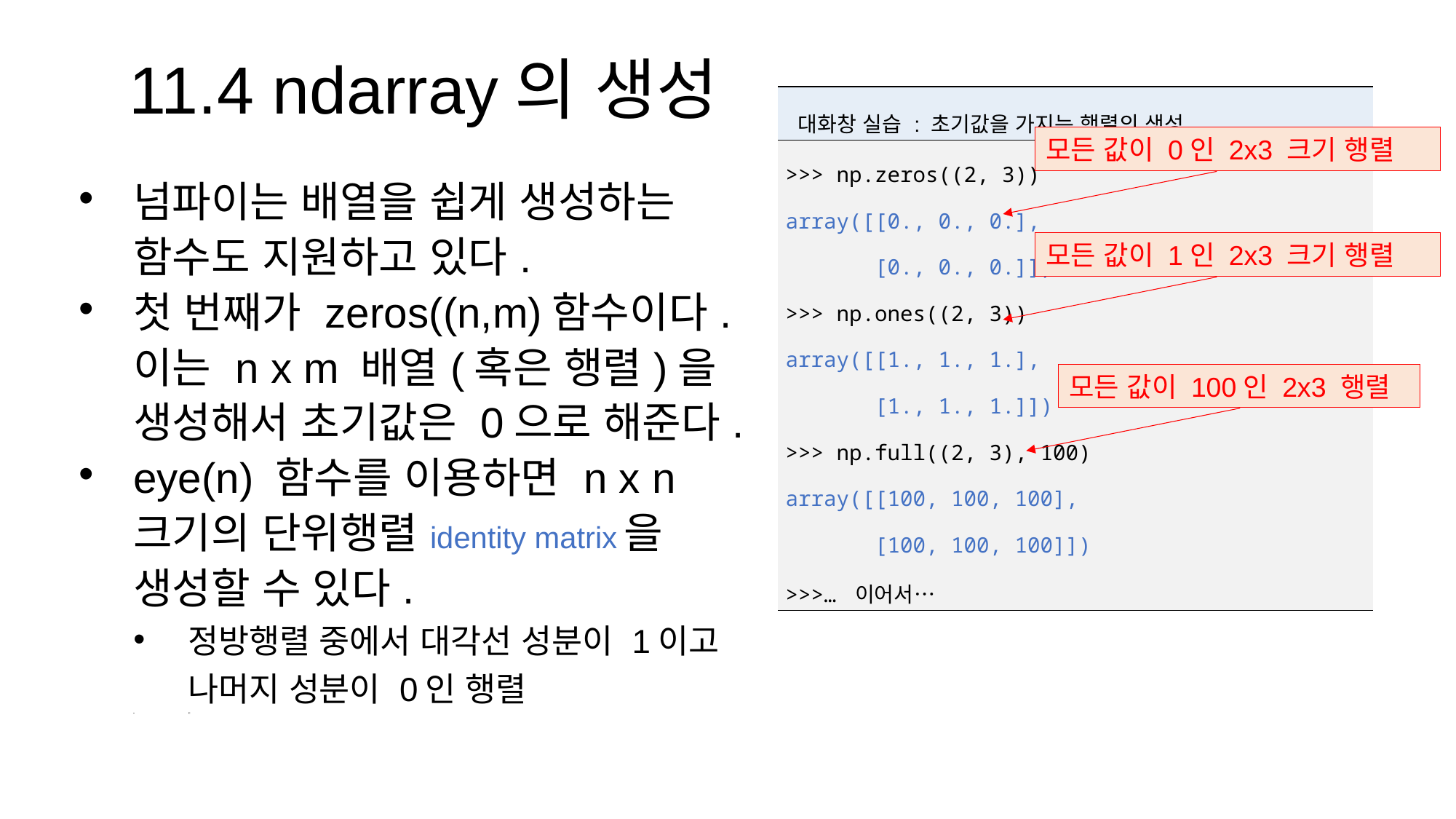

# 11.4 ndarray의 생성
| 대화창 실습 : 초기값을 가지는 행렬의 생성 |
| --- |
| >>> np.zeros((2, 3)) array([[0., 0., 0.], [0., 0., 0.]]) >>> np.ones((2, 3)) array([[1., 1., 1.], [1., 1., 1.]]) >>> np.full((2, 3), 100) array([[100, 100, 100], [100, 100, 100]]) >>>… 이어서… |
모든 값이 0인 2x3 크기 행렬
넘파이는 배열을 쉽게 생성하는 함수도 지원하고 있다.
첫 번째가 zeros((n,m)함수이다. 이는 n x m 배열(혹은 행렬)을 생성해서 초기값은 0으로 해준다.
eye(n) 함수를 이용하면 n x n 크기의 단위행렬identity matrix을 생성할 수 있다.
정방행렬 중에서 대각선 성분이 1이고 나머지 성분이 0인 행렬
ㄷ

모든 값이 1인 2x3 크기 행렬
모든 값이 100인 2x3 행렬